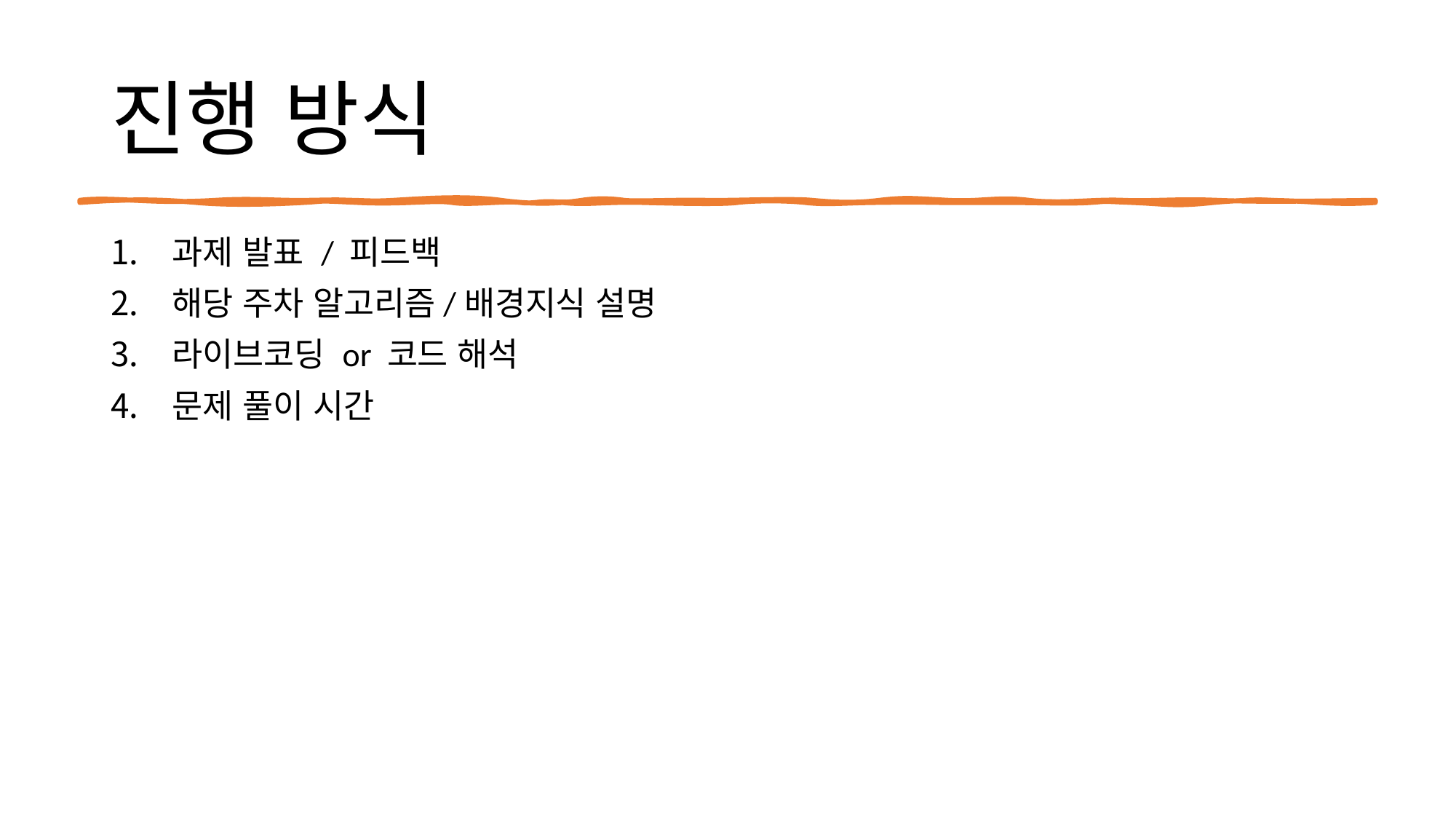

# 진행 방식

과제 발표 / 피드백
해당 주차 알고리즘/배경지식 설명
라이브코딩 or 코드 해석
문제 풀이 시간